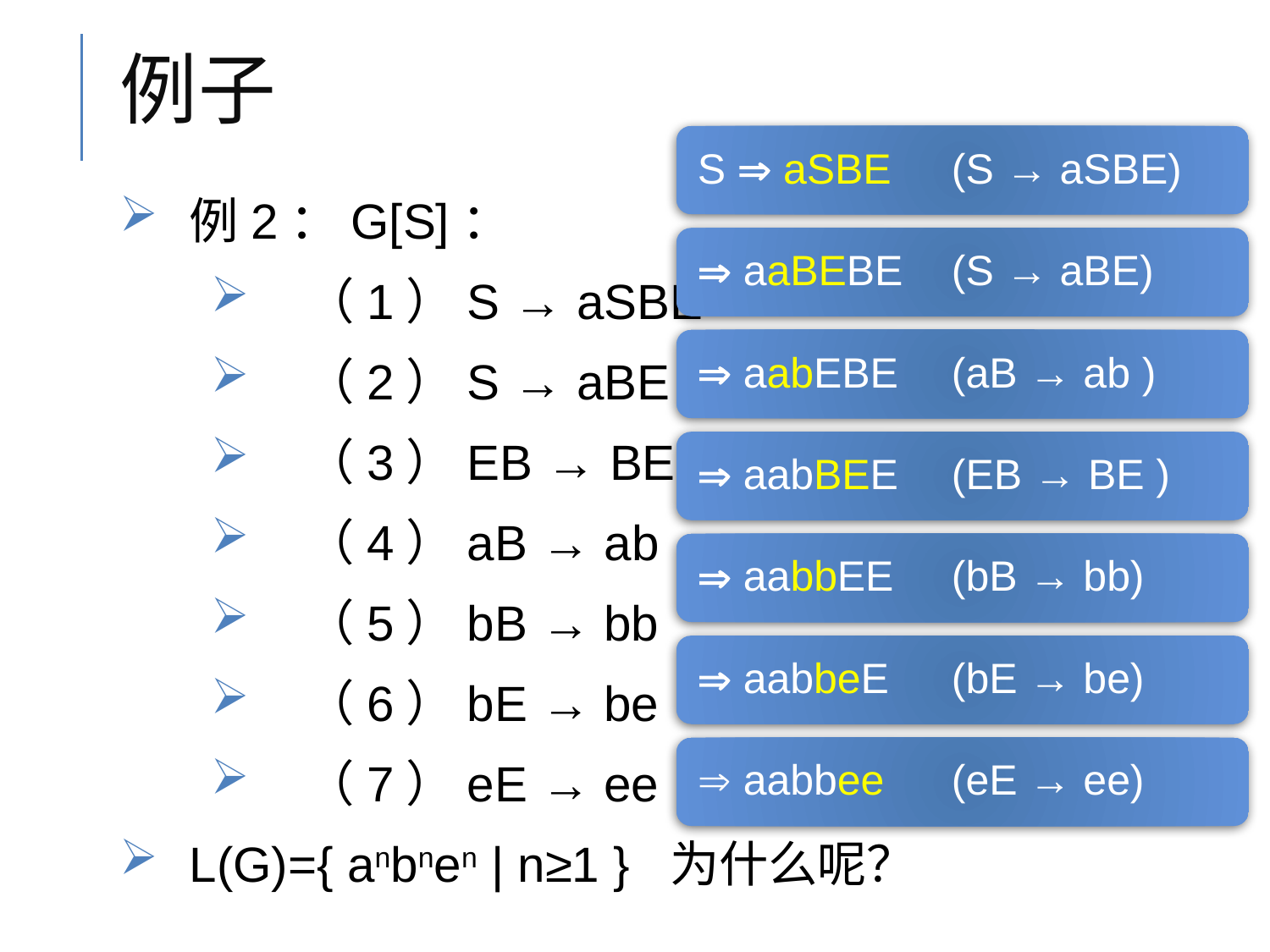

# 例子
S ⇒ aSBE	(S → aSBE)
⇒ aaBEBE	(S → aBE)
⇒ aabEBE	(aB → ab )
⇒ aabBEE	(EB → BE )
⇒ aabbEE	(bB → bb)
⇒ aabbeE	(bE → be)
⇒ aabbee	(eE → ee)
例2：G[S]：
（1）S → aSBE
（2）S → aBE
（3）EB → BE
（4）aB → ab
（5）bB → bb
（6）bE → be
（7）eE → ee
L(G)={ anbnen | n≥1 }  为什么呢？
35